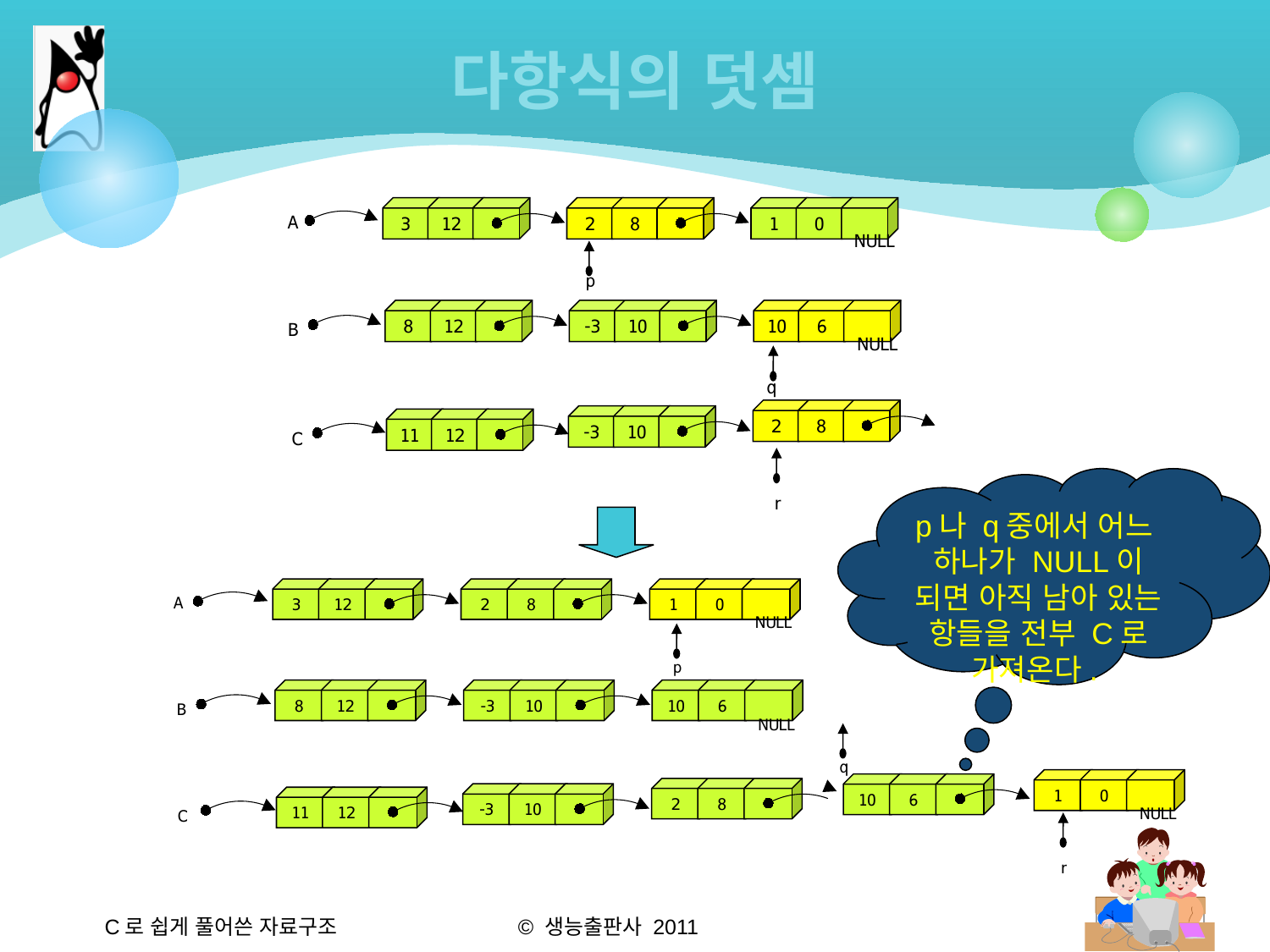

# 다항식의 덧셈
A
3
12

2
8

1
0

NULL

p
8
12

-3
10

10
6

B

NULL

q
2
8

-3
10

11
12

C

p나 q중에서 어느
하나가 NULL이 되면 아직 남아 있는 항들을 전부 C로 가져온다.
r

A
3
12

2
8

1
0

NULL

p
8
12

-3
10

10
6

B

NULL

q
1
0

10
6

2
8

-3
10

11
12

C

NULL

r